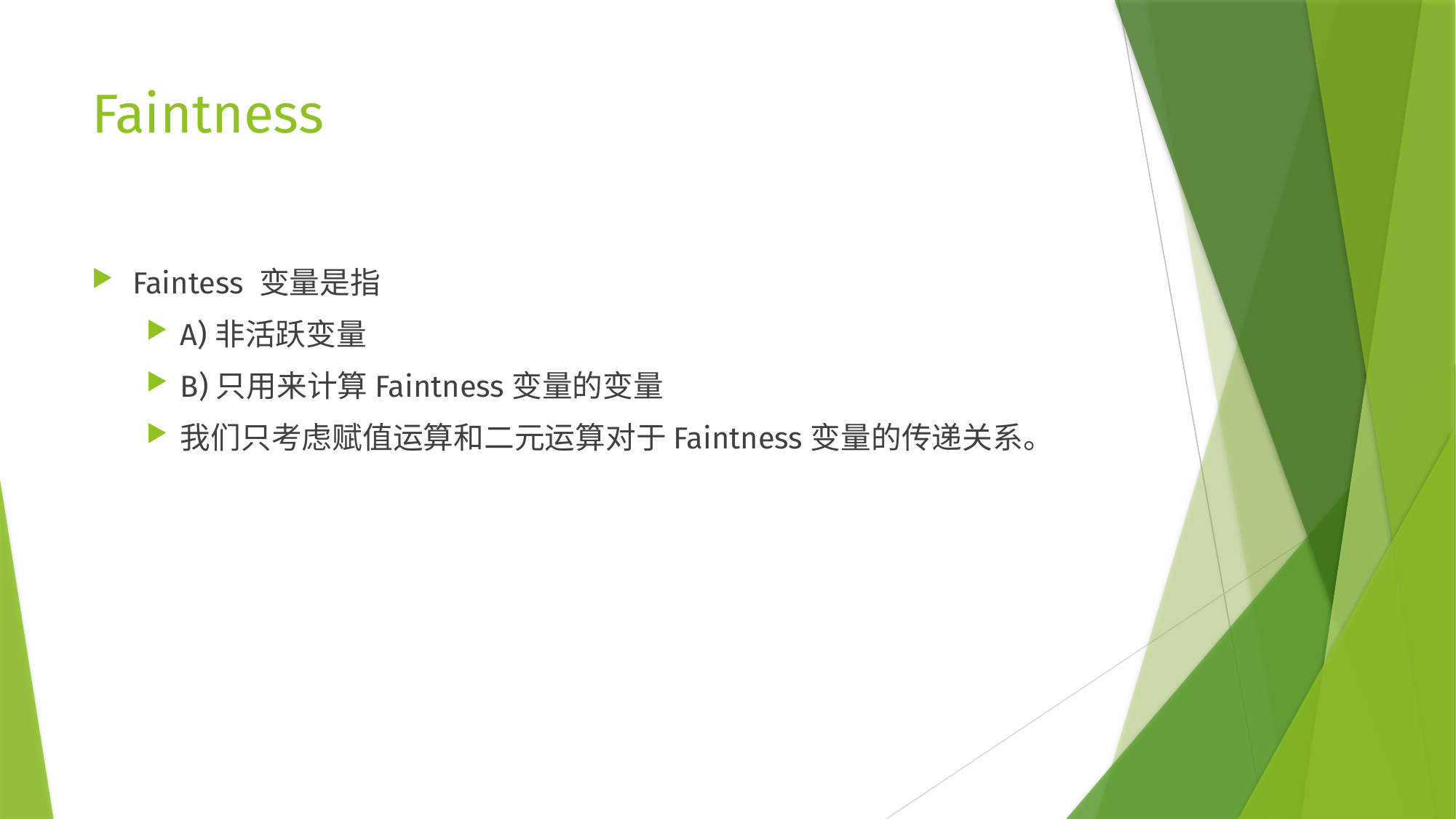

# Faintness
Faintess 变量是指
A)非活跃变量
B)只用来计算Faintness变量的变量
我们只考虑赋值运算和二元运算对于Faintness变量的传递关系。